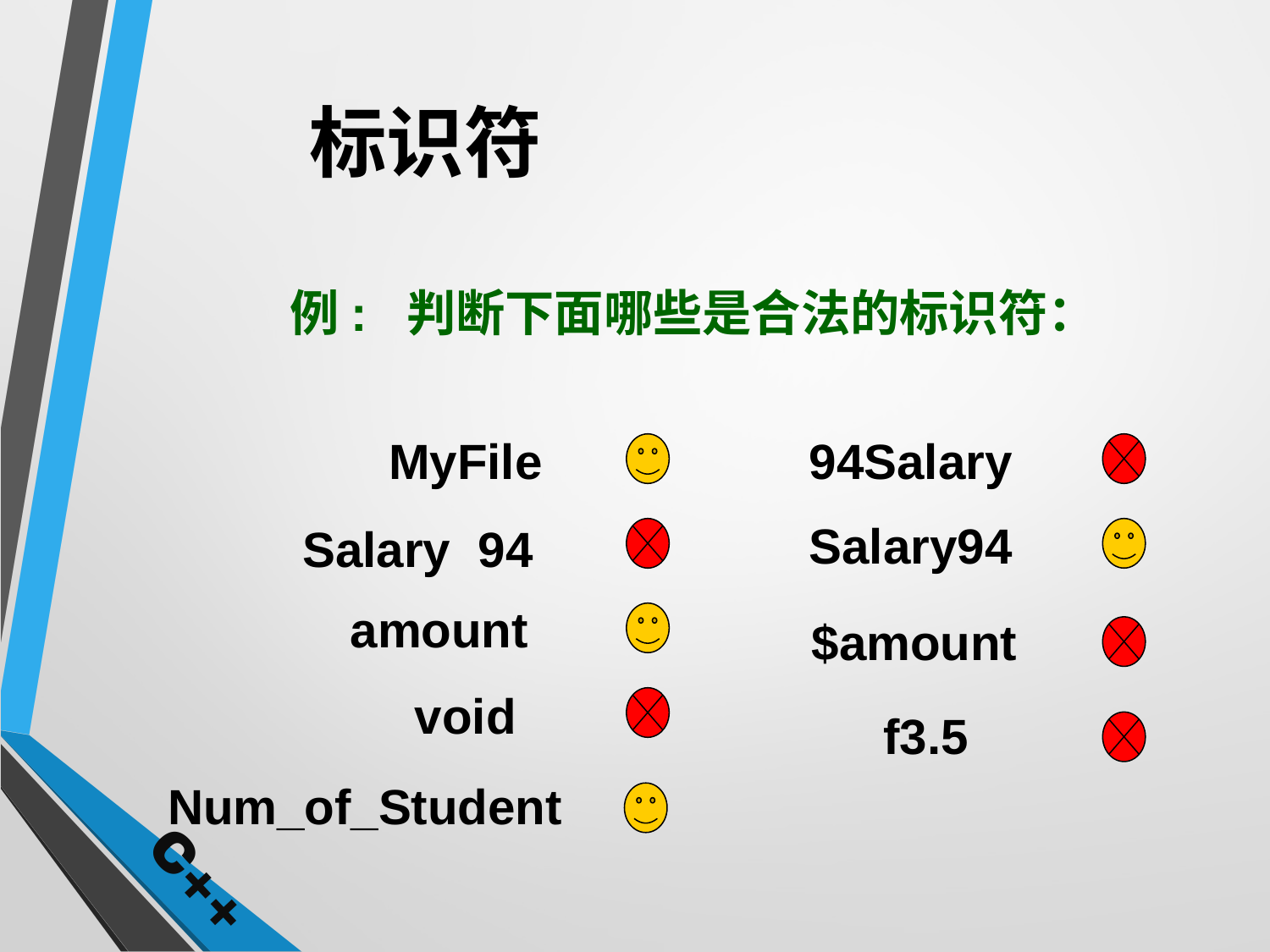

# 标识符
例:  判断下面哪些是合法的标识符：
94Salary
MyFile

Salary94
Salary  94

amount

$amount

void

f3.5

Num_of_Student